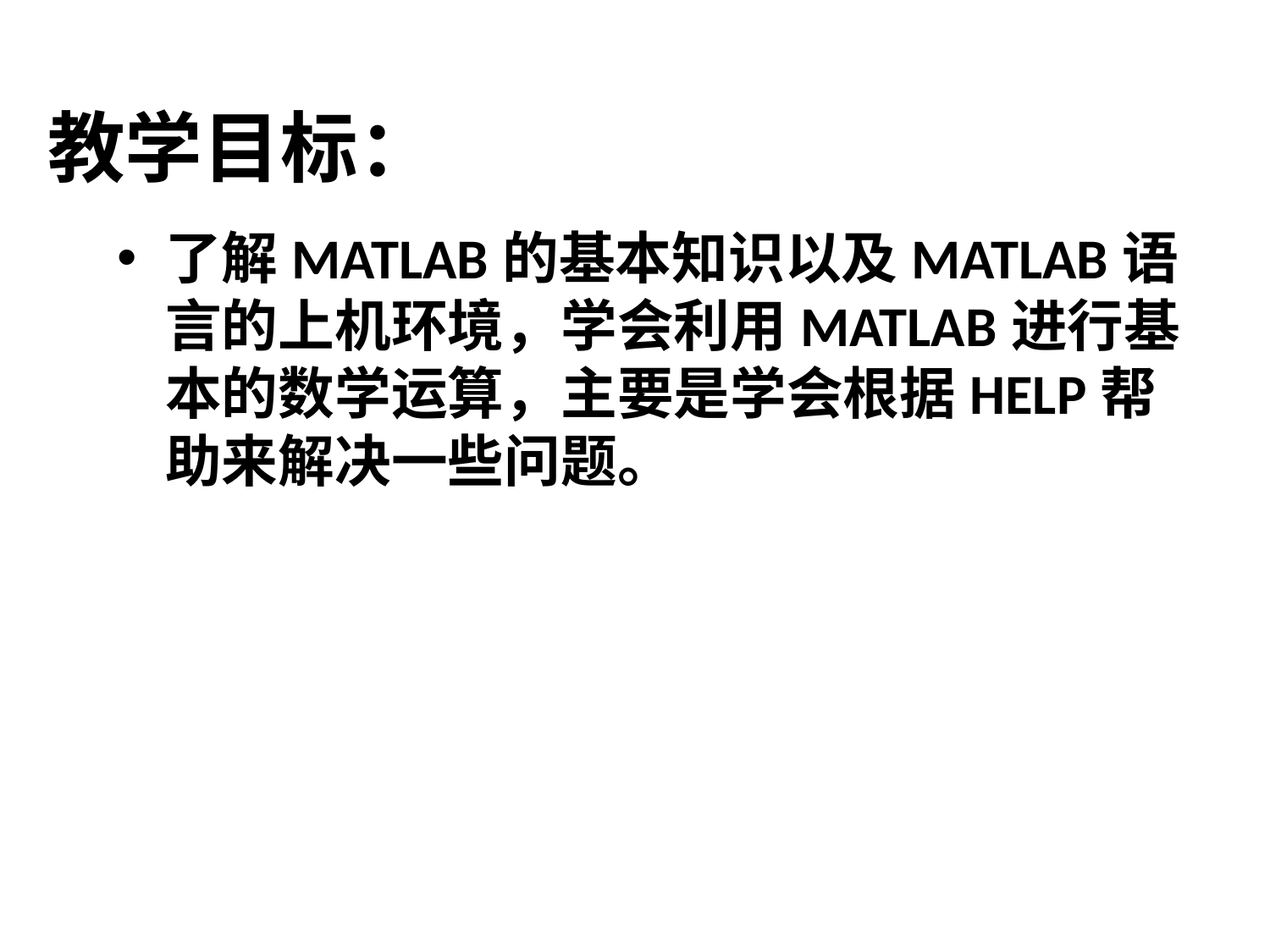

# 教学目标：
了解MATLAB的基本知识以及MATLAB语言的上机环境，学会利用MATLAB进行基本的数学运算，主要是学会根据HELP帮助来解决一些问题。